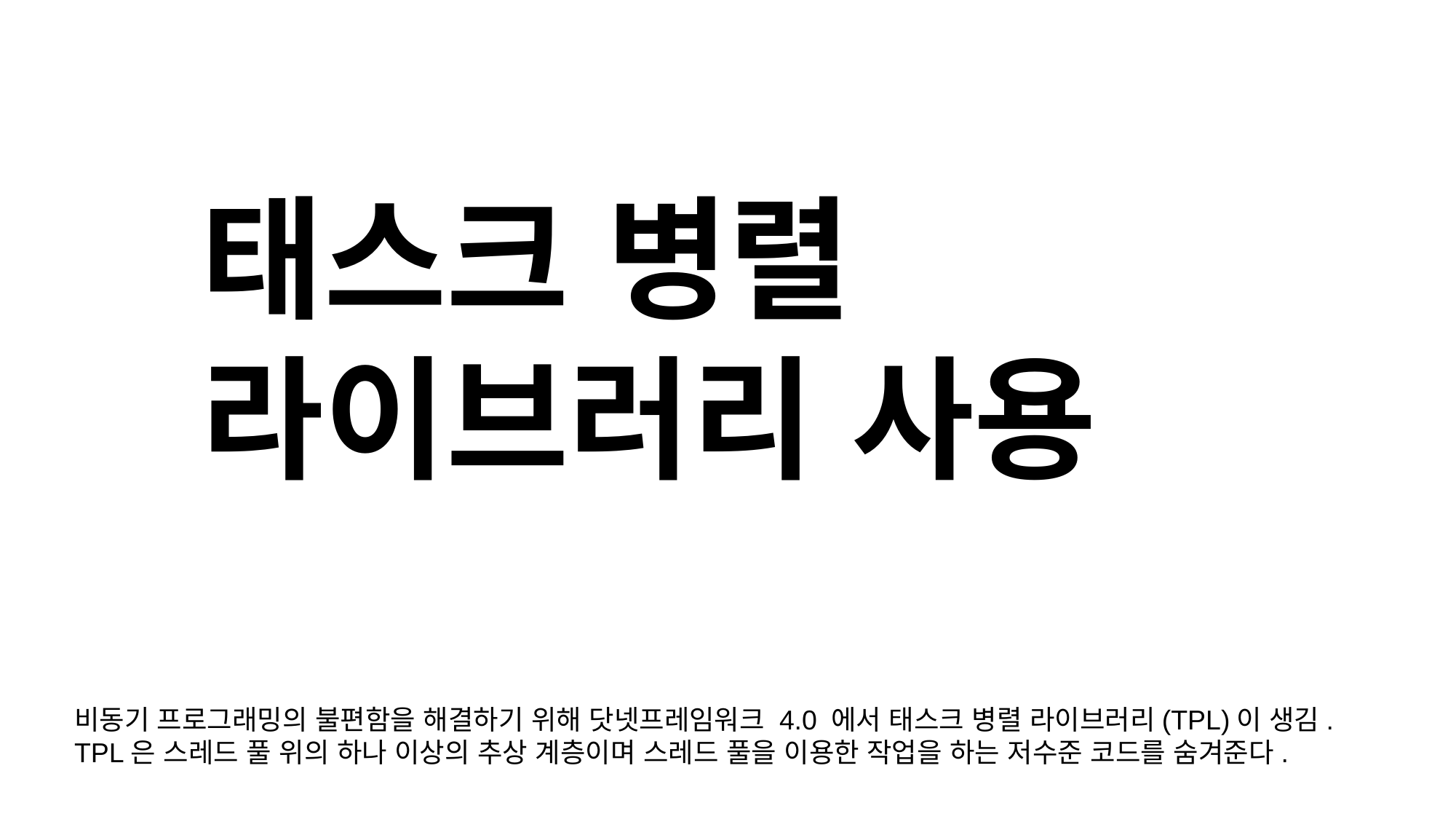

태스크 병렬
라이브러리 사용
비동기 프로그래밍의 불편함을 해결하기 위해 닷넷프레임워크 4.0 에서 태스크 병렬 라이브러리(TPL)이 생김.
TPL은 스레드 풀 위의 하나 이상의 추상 계층이며 스레드 풀을 이용한 작업을 하는 저수준 코드를 숨겨준다.